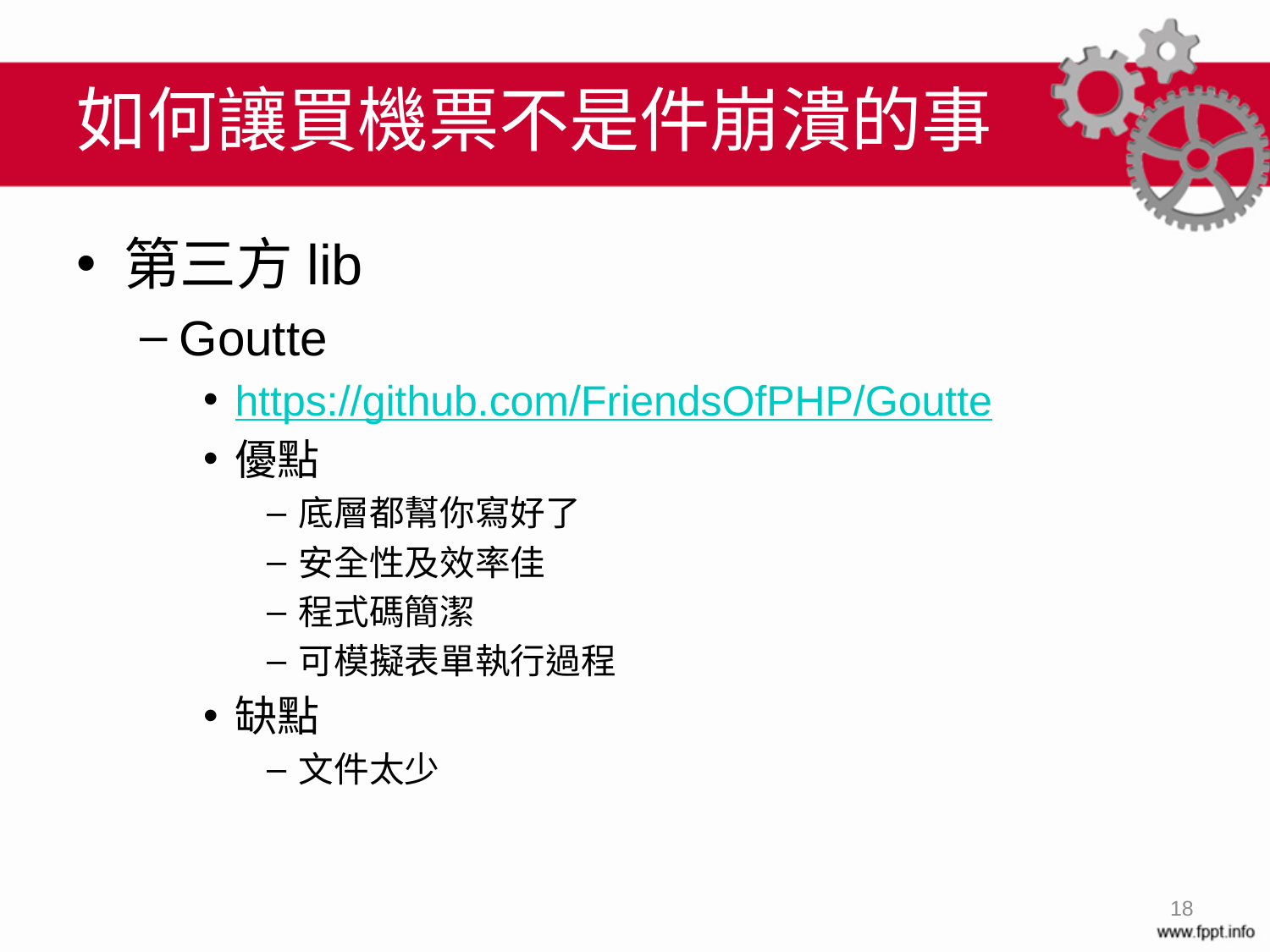

# 如何讓買機票不是件崩潰的事
第三方lib
Goutte
https://github.com/FriendsOfPHP/Goutte
優點
底層都幫你寫好了
安全性及效率佳
程式碼簡潔
可模擬表單執行過程
缺點
文件太少

18